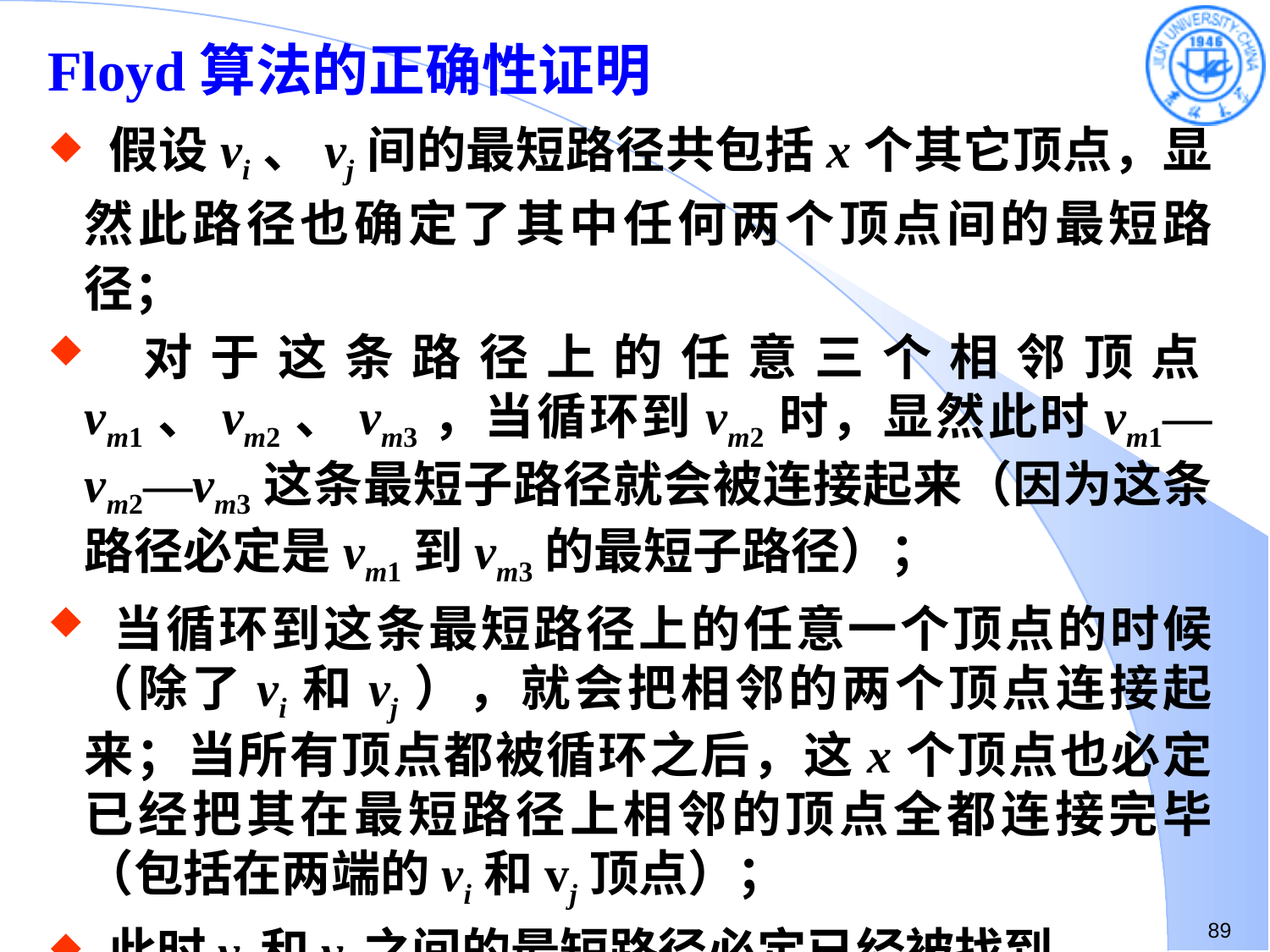

Floyd算法的正确性证明
 假设vi、vj间的最短路径共包括x个其它顶点，显然此路径也确定了其中任何两个顶点间的最短路径；
 对于这条路径上的任意三个相邻顶点vm1、vm2、vm3，当循环到vm2时，显然此时vm1—vm2—vm3这条最短子路径就会被连接起来（因为这条路径必定是vm1到vm3的最短子路径）；
 当循环到这条最短路径上的任意一个顶点的时候（除了vi和vj），就会把相邻的两个顶点连接起来；当所有顶点都被循环之后，这x个顶点也必定已经把其在最短路径上相邻的顶点全都连接完毕（包括在两端的vi和vj顶点）；
 此时vi和vj之间的最短路径必定已经被找到。